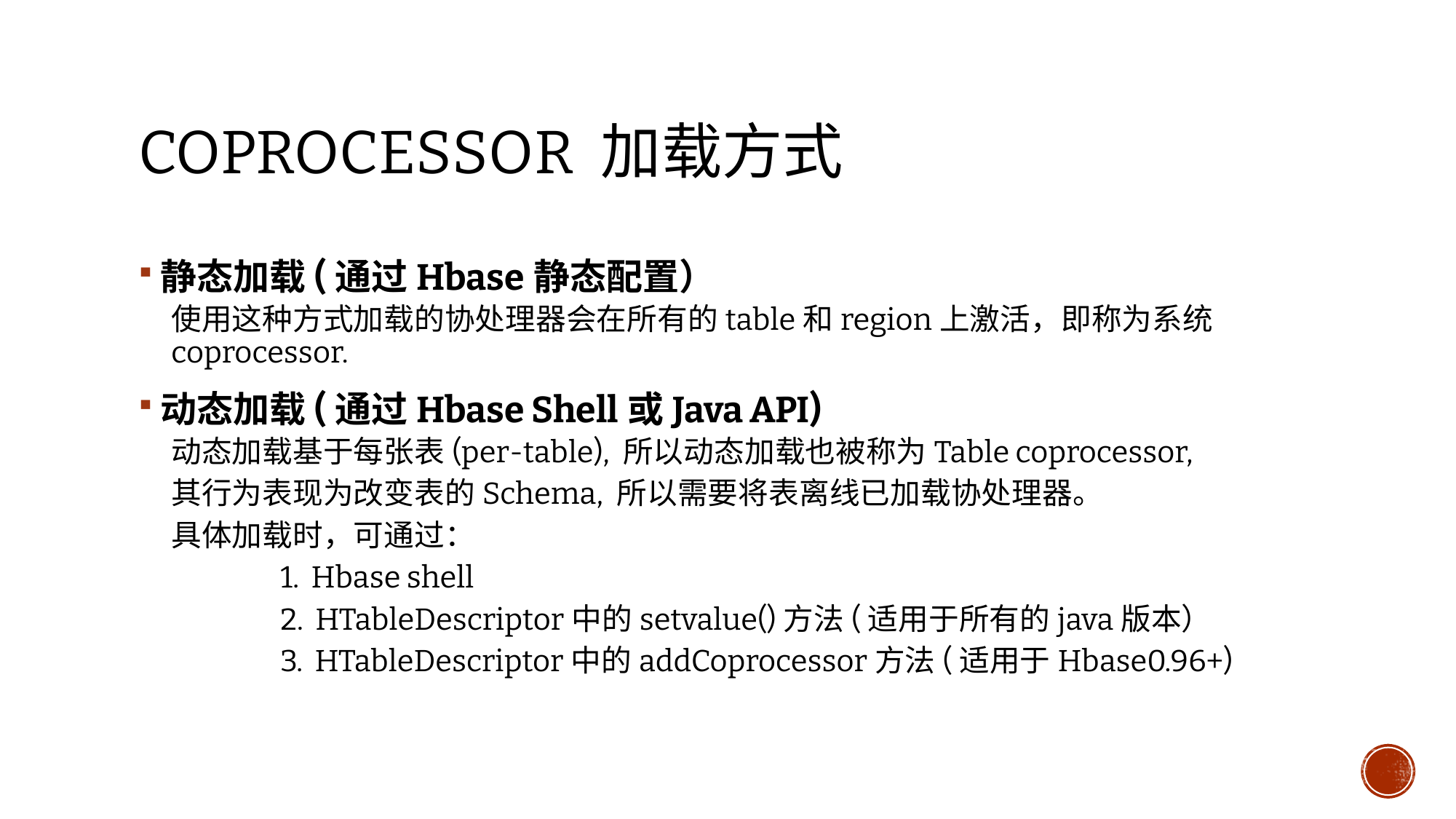

# CoProcessor 加载方式
静态加载(通过Hbase静态配置）
使用这种方式加载的协处理器会在所有的table和region上激活，即称为系统coprocessor.
动态加载(通过Hbase Shell或Java API)
动态加载基于每张表(per-table), 所以动态加载也被称为Table coprocessor,
其行为表现为改变表的Schema, 所以需要将表离线已加载协处理器。
具体加载时，可通过：
	1.  Hbase shell
	2.  HTableDescriptor中的setvalue()方法(适用于所有的java版本）
	3.  HTableDescriptor中的addCoprocessor方法(适用于Hbase0.96+)